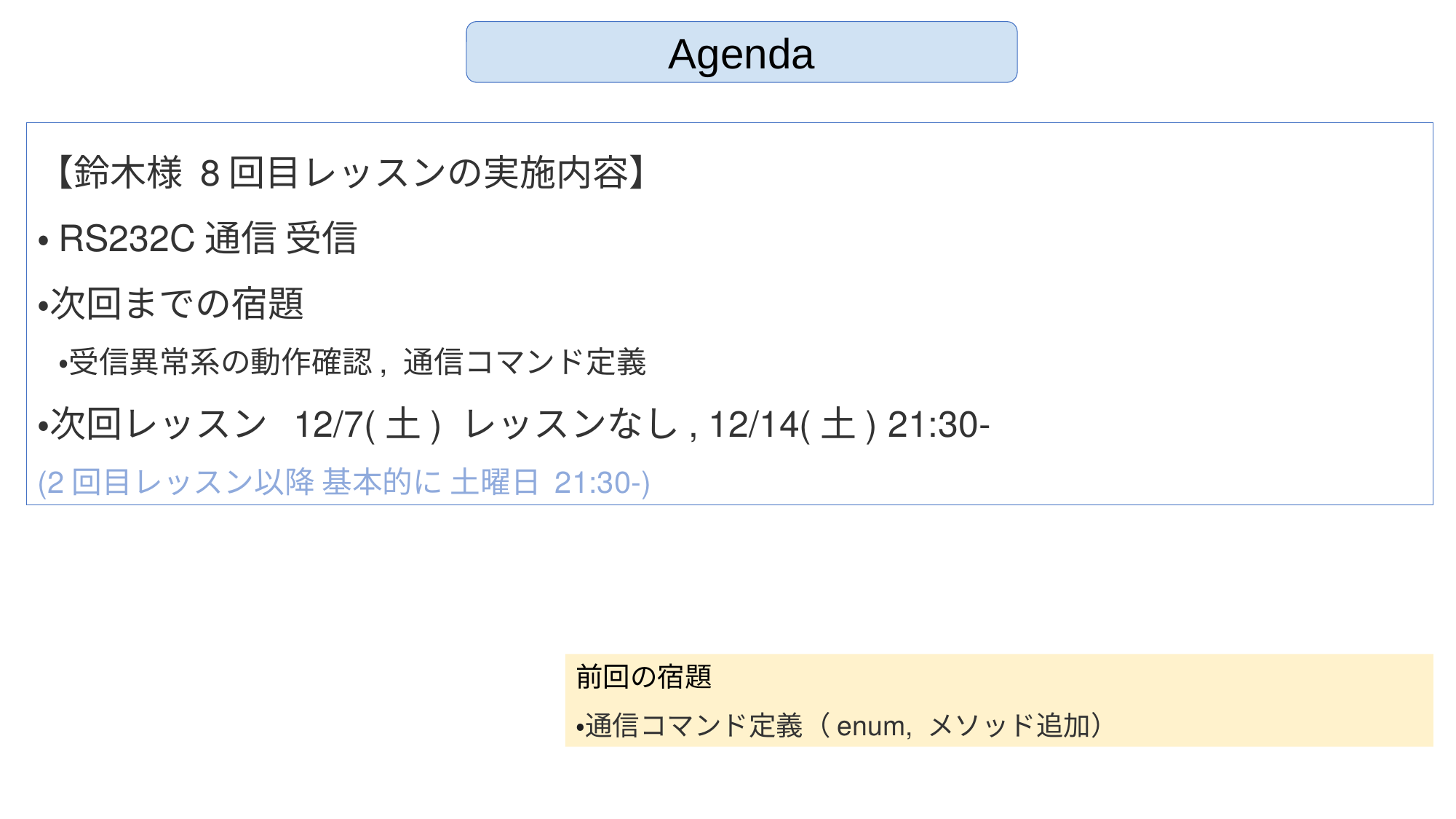

Agenda
【鈴木様 8回目レッスンの実施内容】
・RS232C通信 受信
・次回までの宿題
  ・受信異常系の動作確認, 通信コマンド定義
・次回レッスン  12/7(土) レッスンなし, 12/14(土) 21:30-
(2回目レッスン以降 基本的に 土曜日 21:30-)
前回の宿題
・通信コマンド定義（enum, メソッド追加）